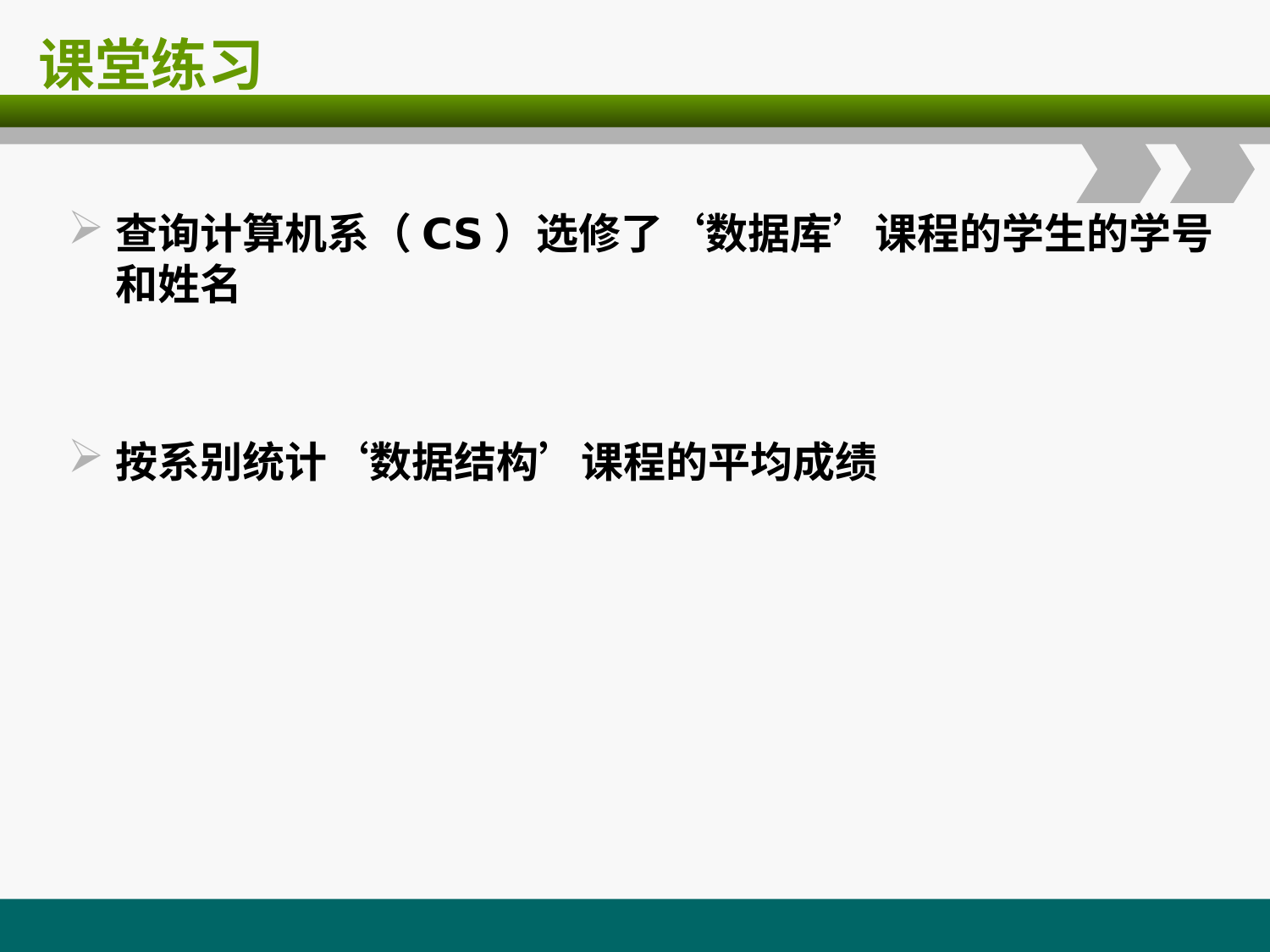

# 课堂练习
查询计算机系（CS）选修了‘数据库’课程的学生的学号和姓名

按系别统计‘数据结构’课程的平均成绩